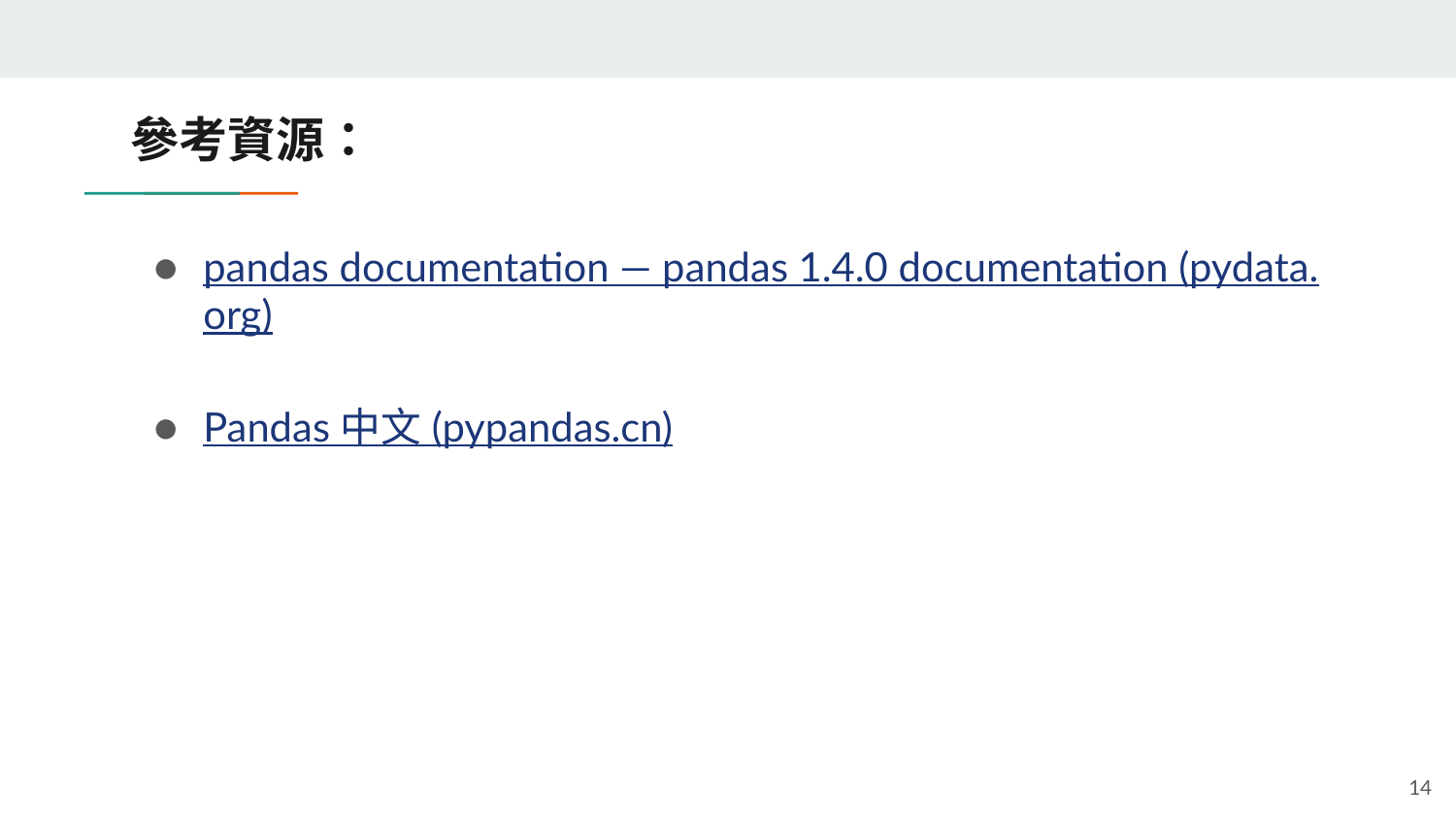

# 參考資源：
pandas documentation — pandas 1.4.0 documentation (pydata.org)

Pandas 中文 (pypandas.cn)
14